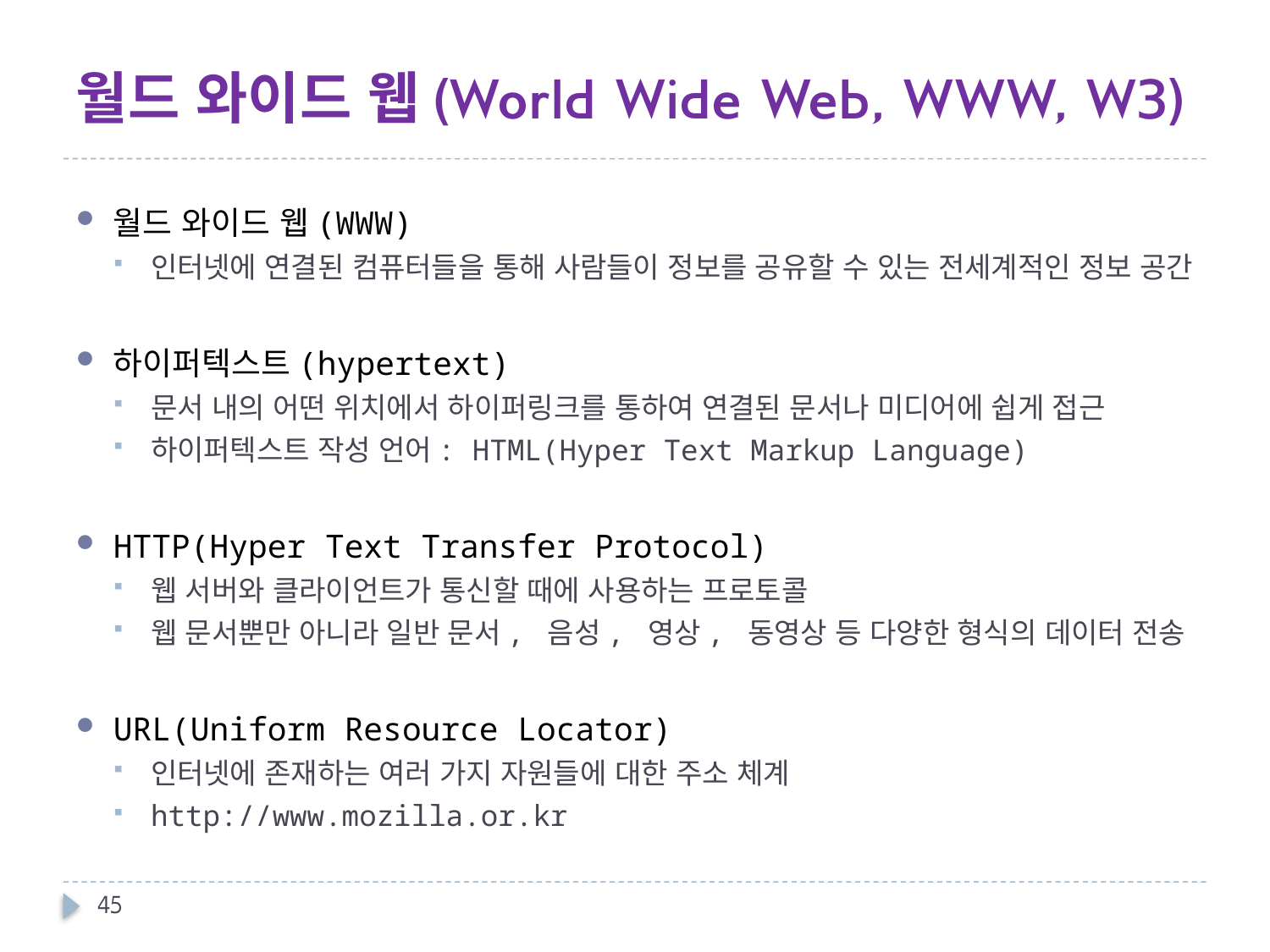

# 월드 와이드 웹(World Wide Web, WWW, W3)
월드 와이드 웹(WWW)
인터넷에 연결된 컴퓨터들을 통해 사람들이 정보를 공유할 수 있는 전세계적인 정보 공간

하이퍼텍스트(hypertext)
문서 내의 어떤 위치에서 하이퍼링크를 통하여 연결된 문서나 미디어에 쉽게 접근
하이퍼텍스트 작성 언어: HTML(Hyper Text Markup Language)

HTTP(Hyper Text Transfer Protocol)
웹 서버와 클라이언트가 통신할 때에 사용하는 프로토콜
웹 문서뿐만 아니라 일반 문서, 음성, 영상, 동영상 등 다양한 형식의 데이터 전송

URL(Uniform Resource Locator)
인터넷에 존재하는 여러 가지 자원들에 대한 주소 체계
http://www.mozilla.or.kr
45